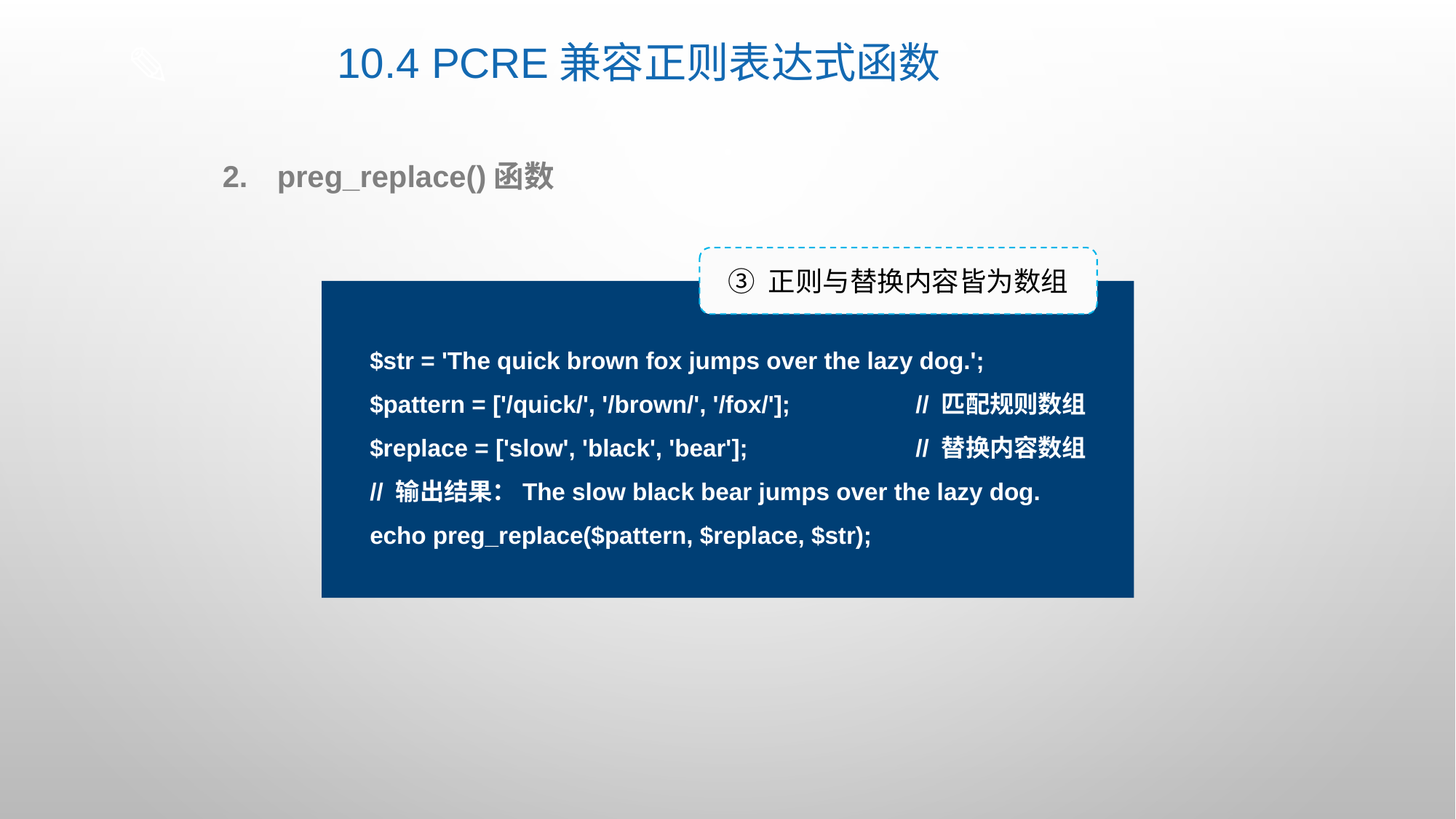

# 10.4 PCRE兼容正则表达式函数
preg_replace()函数
③ 正则与替换内容皆为数组

$str = 'The quick brown fox jumps over the lazy dog.';
$pattern = ['/quick/', '/brown/', '/fox/']; 		// 匹配规则数组
$replace = ['slow', 'black', 'bear'];   		// 替换内容数组
// 输出结果：The slow black bear jumps over the lazy dog.
echo preg_replace($pattern, $replace, $str);